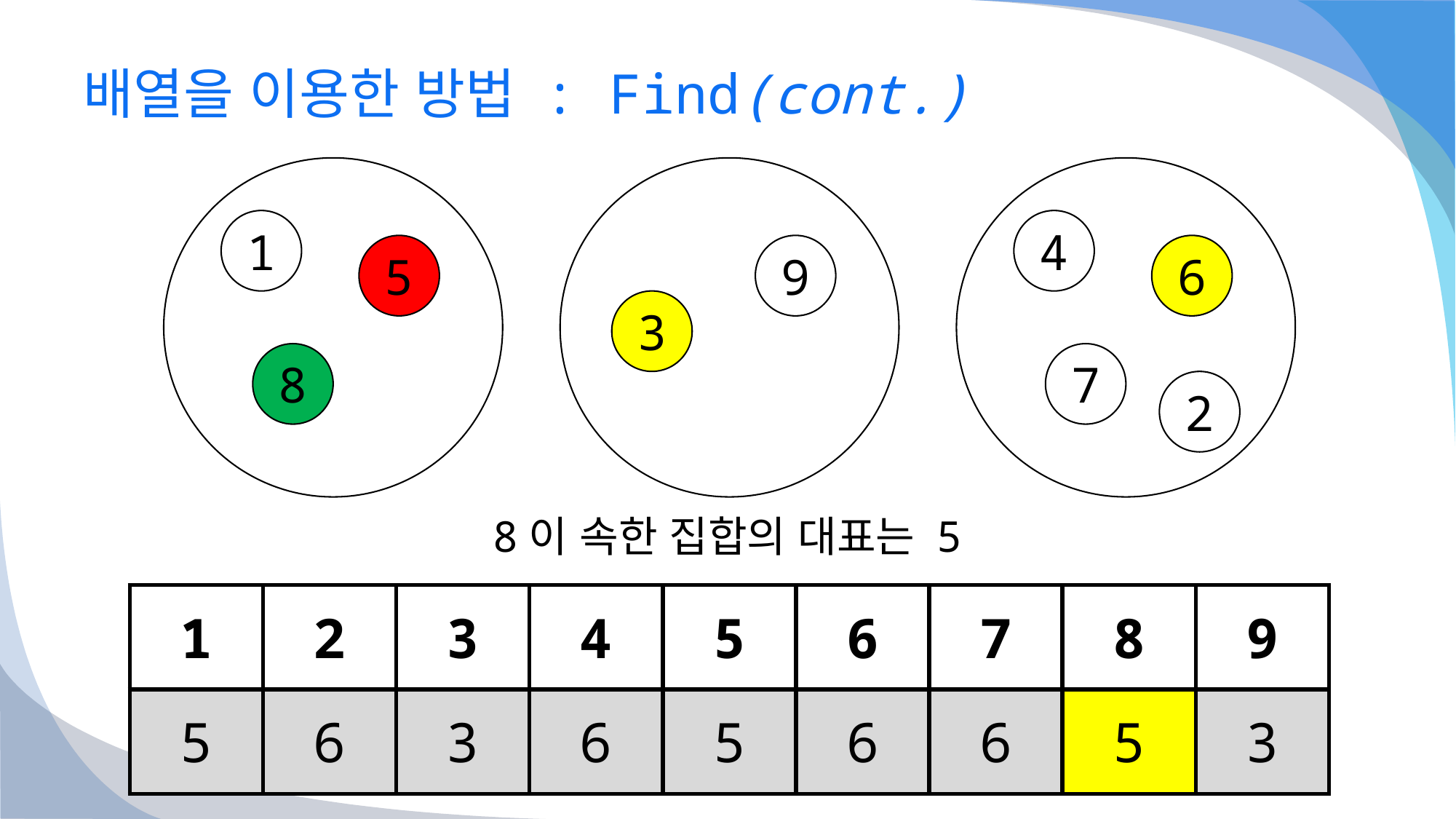

# 배열을 이용한 방법 : Find(cont.)

1
4
5
9
6
3
8
7
2
8이 속한 집합의 대표는 5
| 1 | 2 | 3 | 4 | 5 | 6 | 7 | 8 | 9 |
| --- | --- | --- | --- | --- | --- | --- | --- | --- |
| 5 | 6 | 3 | 6 | 5 | 6 | 6 | 5 | 3 |